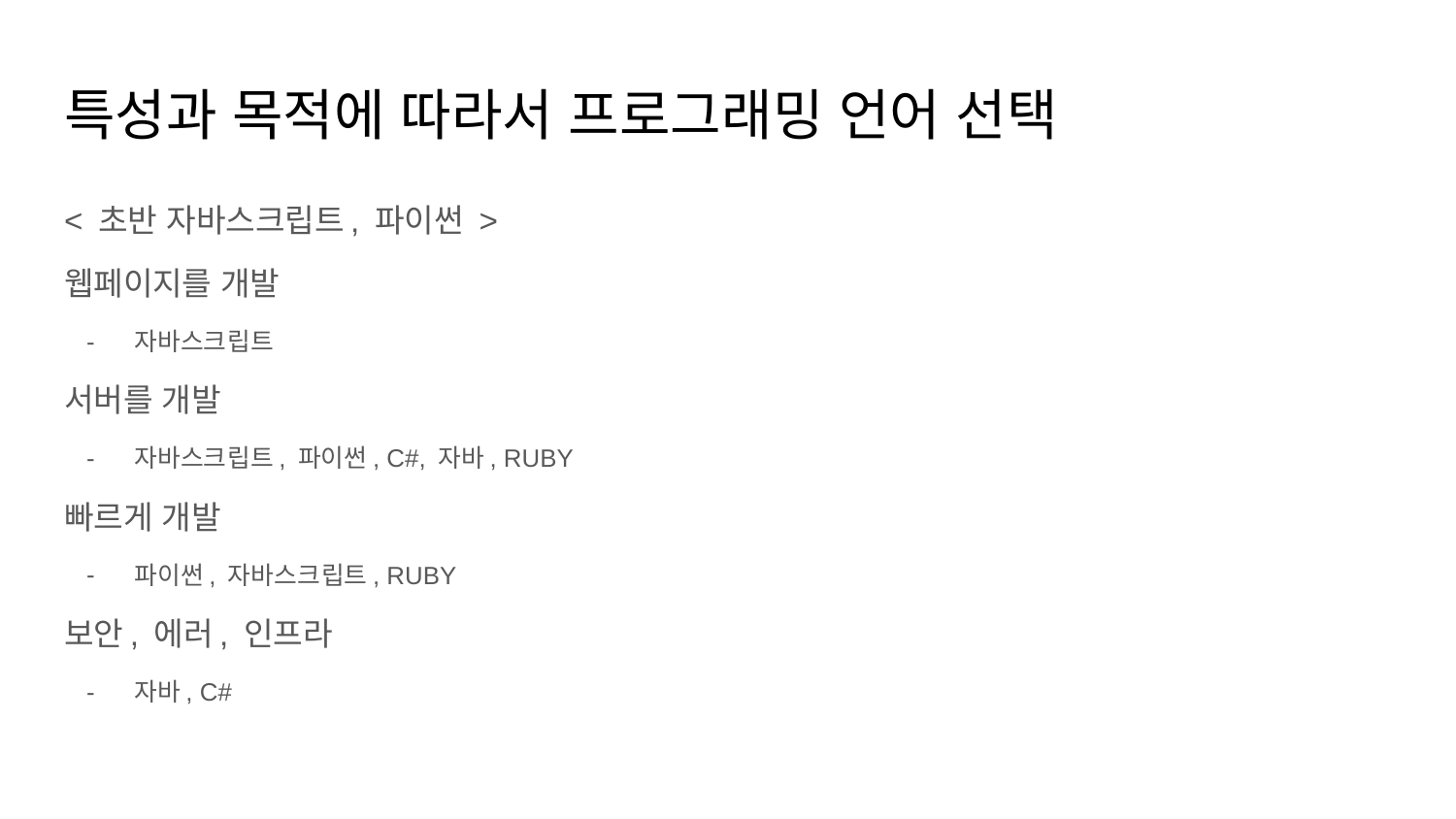

# 특성과 목적에 따라서 프로그래밍 언어 선택
< 초반 자바스크립트, 파이썬 >
웹페이지를 개발
자바스크립트
서버를 개발
자바스크립트, 파이썬, C#, 자바, RUBY
빠르게 개발
파이썬, 자바스크립트, RUBY
보안, 에러, 인프라
자바, C#